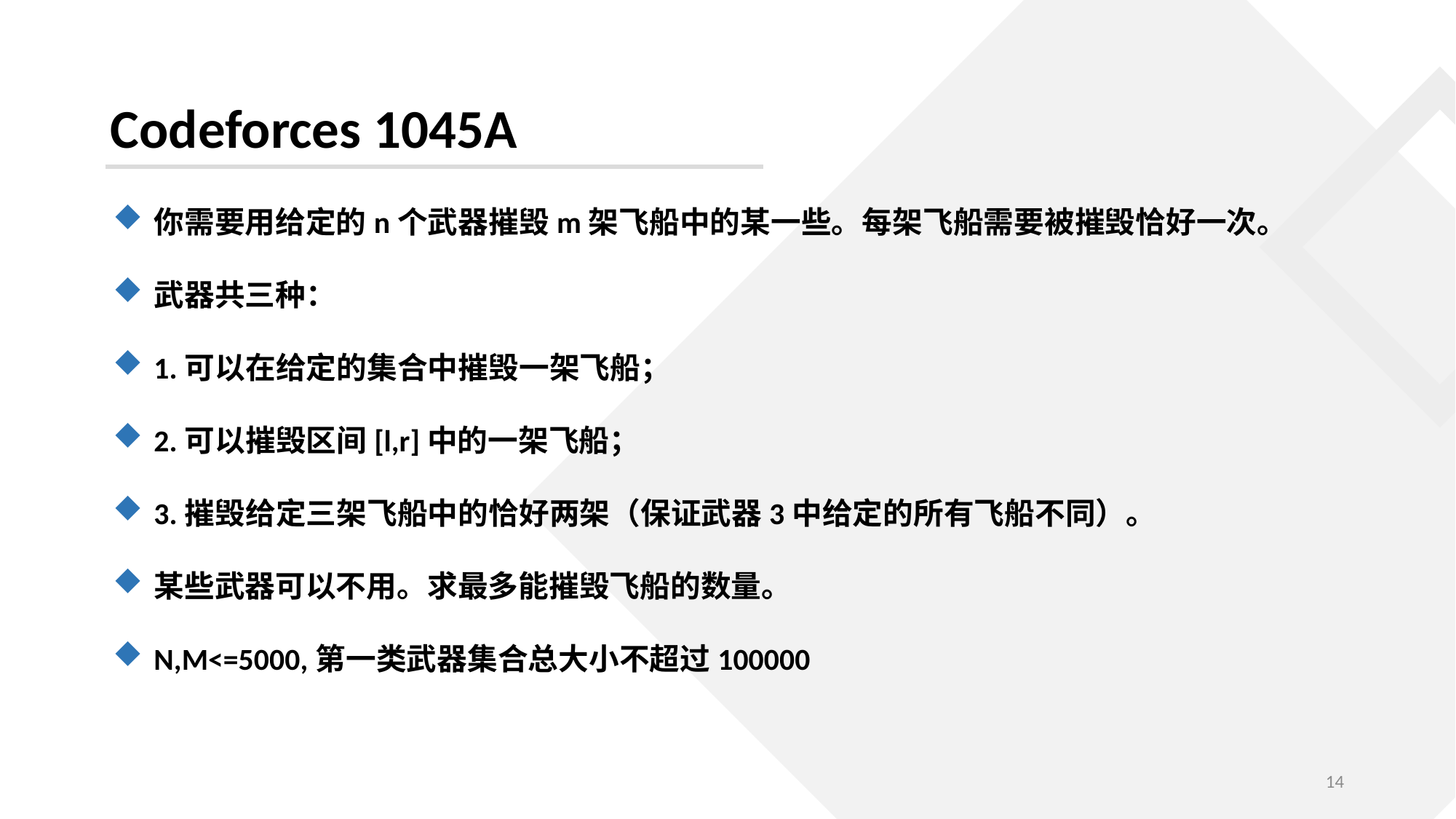

Codeforces 1045A
你需要用给定的n个武器摧毁m架飞船中的某一些。每架飞船需要被摧毁恰好一次。

武器共三种：

1.可以在给定的集合中摧毁一架飞船；

2.可以摧毁区间[l,r]中的一架飞船；

3.摧毁给定三架飞船中的恰好两架（保证武器3中给定的所有飞船不同）。

某些武器可以不用。求最多能摧毁飞船的数量。

N,M<=5000,第一类武器集合总大小不超过100000
14